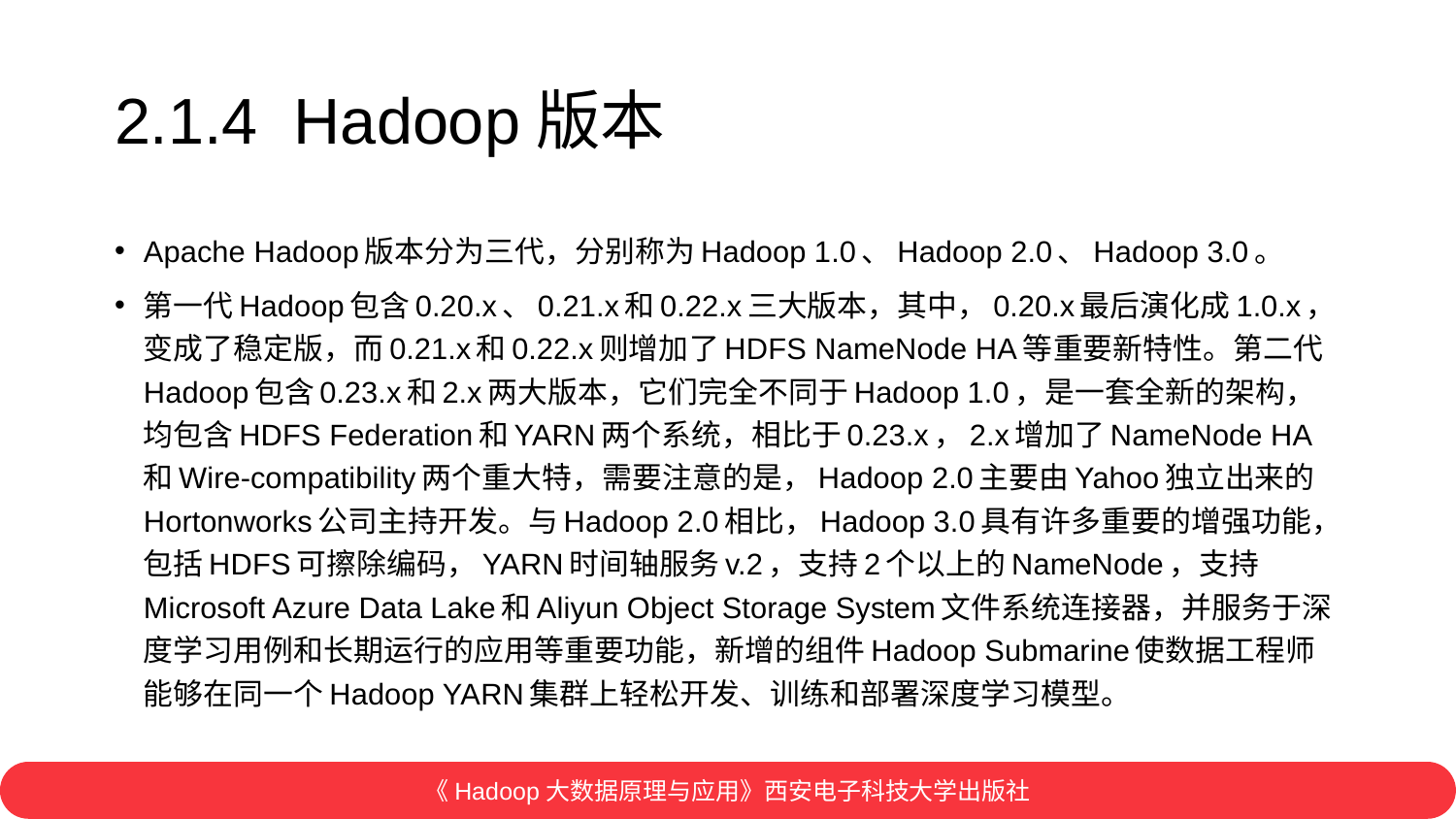

# 2.1.4  Hadoop版本
Apache Hadoop版本分为三代，分别称为Hadoop 1.0、Hadoop 2.0、Hadoop 3.0。
第一代Hadoop包含0.20.x、0.21.x和0.22.x三大版本，其中，0.20.x最后演化成1.0.x，变成了稳定版，而0.21.x和0.22.x则增加了HDFS NameNode HA等重要新特性。第二代Hadoop包含0.23.x和2.x两大版本，它们完全不同于Hadoop 1.0，是一套全新的架构，均包含HDFS Federation和YARN两个系统，相比于0.23.x，2.x增加了NameNode HA和Wire-compatibility两个重大特，需要注意的是，Hadoop 2.0主要由Yahoo独立出来的Hortonworks公司主持开发。与Hadoop 2.0相比，Hadoop 3.0具有许多重要的增强功能，包括HDFS可擦除编码，YARN时间轴服务v.2，支持2个以上的NameNode，支持Microsoft Azure Data Lake和Aliyun Object Storage System文件系统连接器，并服务于深度学习用例和长期运行的应用等重要功能，新增的组件Hadoop Submarine使数据工程师能够在同一个Hadoop YARN集群上轻松开发、训练和部署深度学习模型。